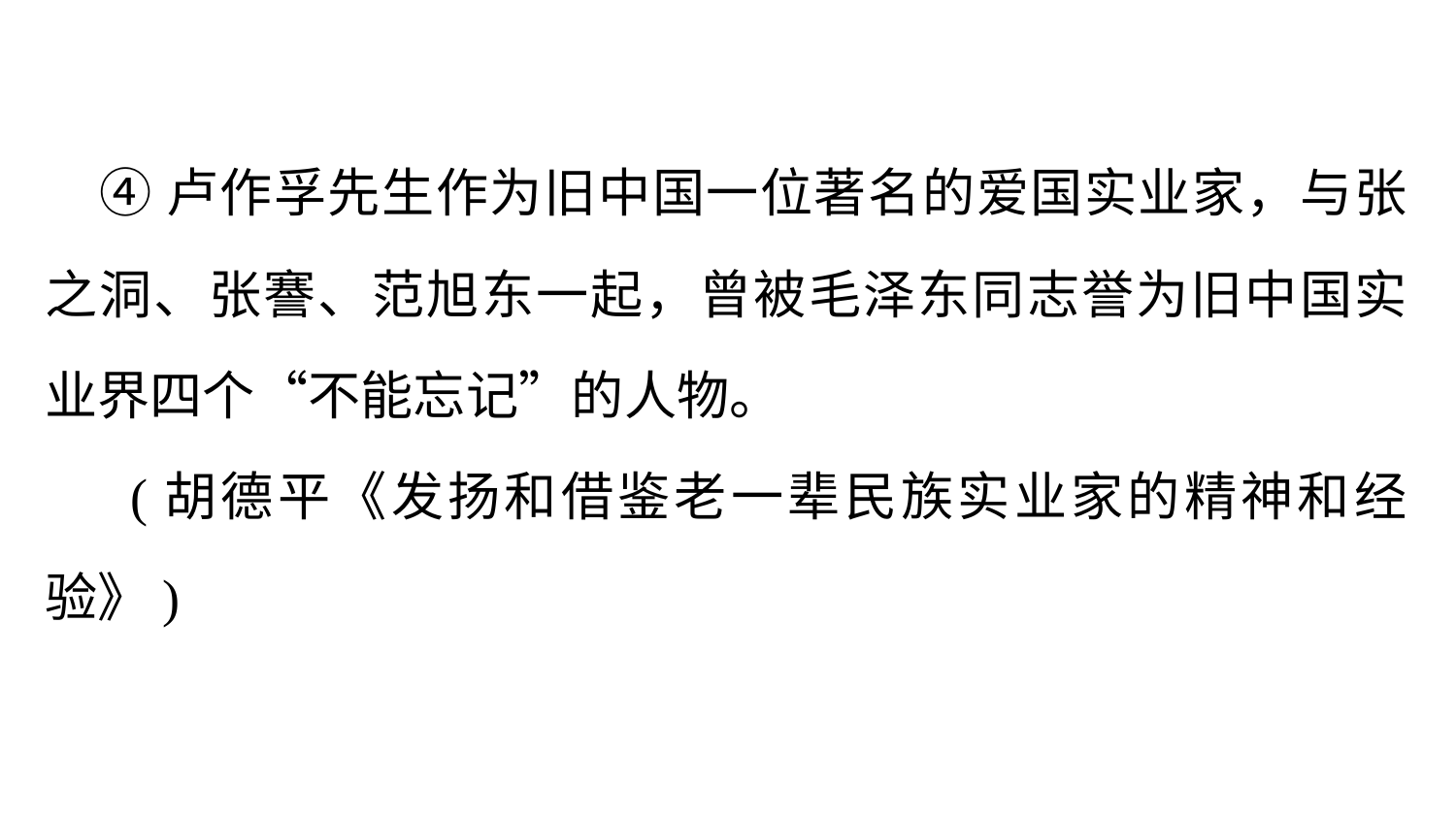

④卢作孚先生作为旧中国一位著名的爱国实业家，与张之洞、张謇、范旭东一起，曾被毛泽东同志誉为旧中国实业界四个“不能忘记”的人物。
     (胡德平《发扬和借鉴老一辈民族实业家的精神和经验》)